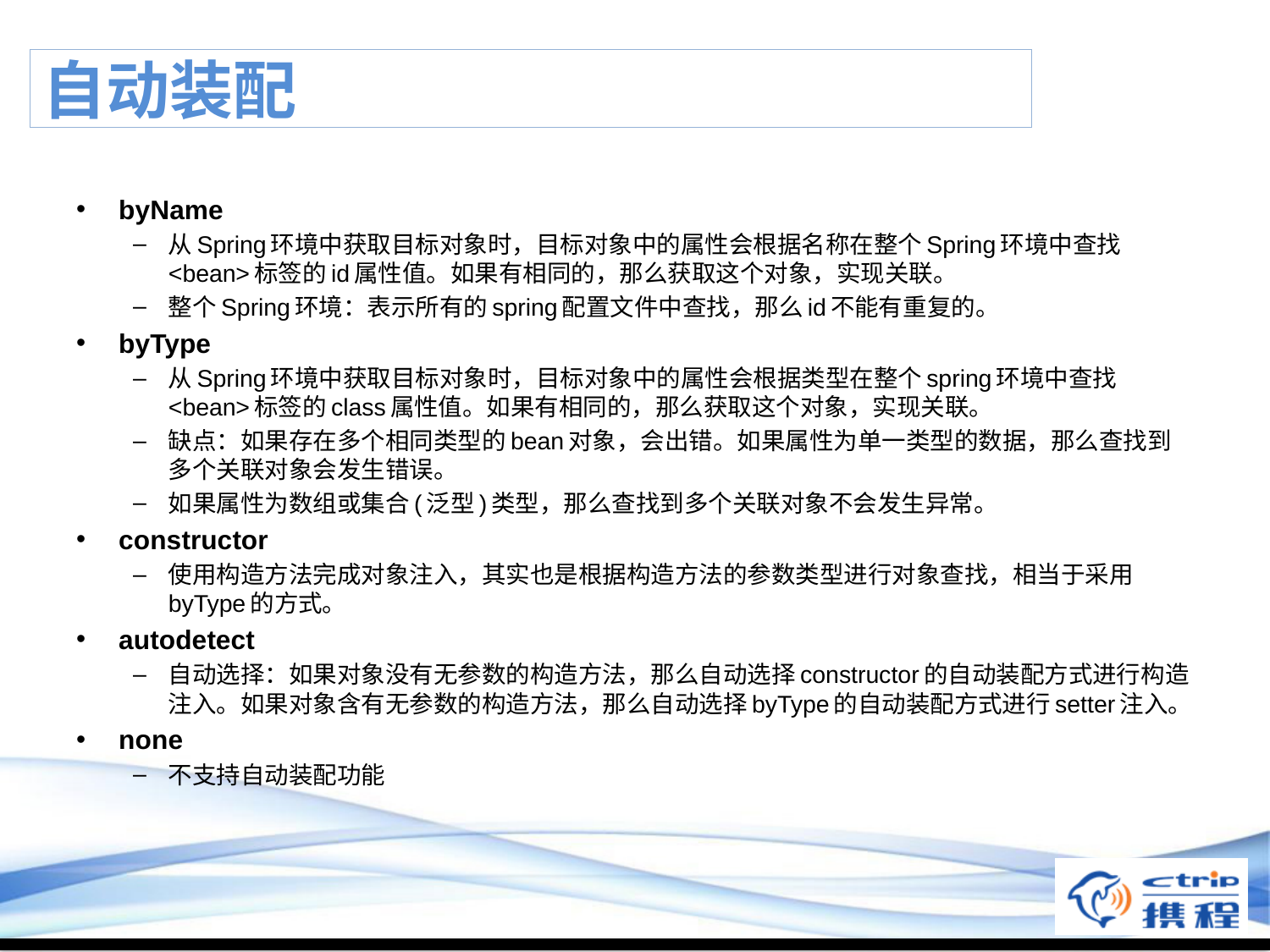

# 自动装配
byName
从Spring环境中获取目标对象时，目标对象中的属性会根据名称在整个Spring环境中查找<bean>标签的id属性值。如果有相同的，那么获取这个对象，实现关联。
整个Spring环境：表示所有的spring配置文件中查找，那么id不能有重复的。
byType
从Spring环境中获取目标对象时，目标对象中的属性会根据类型在整个spring环境中查找<bean>标签的class属性值。如果有相同的，那么获取这个对象，实现关联。
缺点：如果存在多个相同类型的bean对象，会出错。如果属性为单一类型的数据，那么查找到多个关联对象会发生错误。
如果属性为数组或集合(泛型)类型，那么查找到多个关联对象不会发生异常。
constructor
使用构造方法完成对象注入，其实也是根据构造方法的参数类型进行对象查找，相当于采用byType的方式。
autodetect
自动选择：如果对象没有无参数的构造方法，那么自动选择constructor的自动装配方式进行构造注入。如果对象含有无参数的构造方法，那么自动选择byType的自动装配方式进行setter注入。
none
不支持自动装配功能